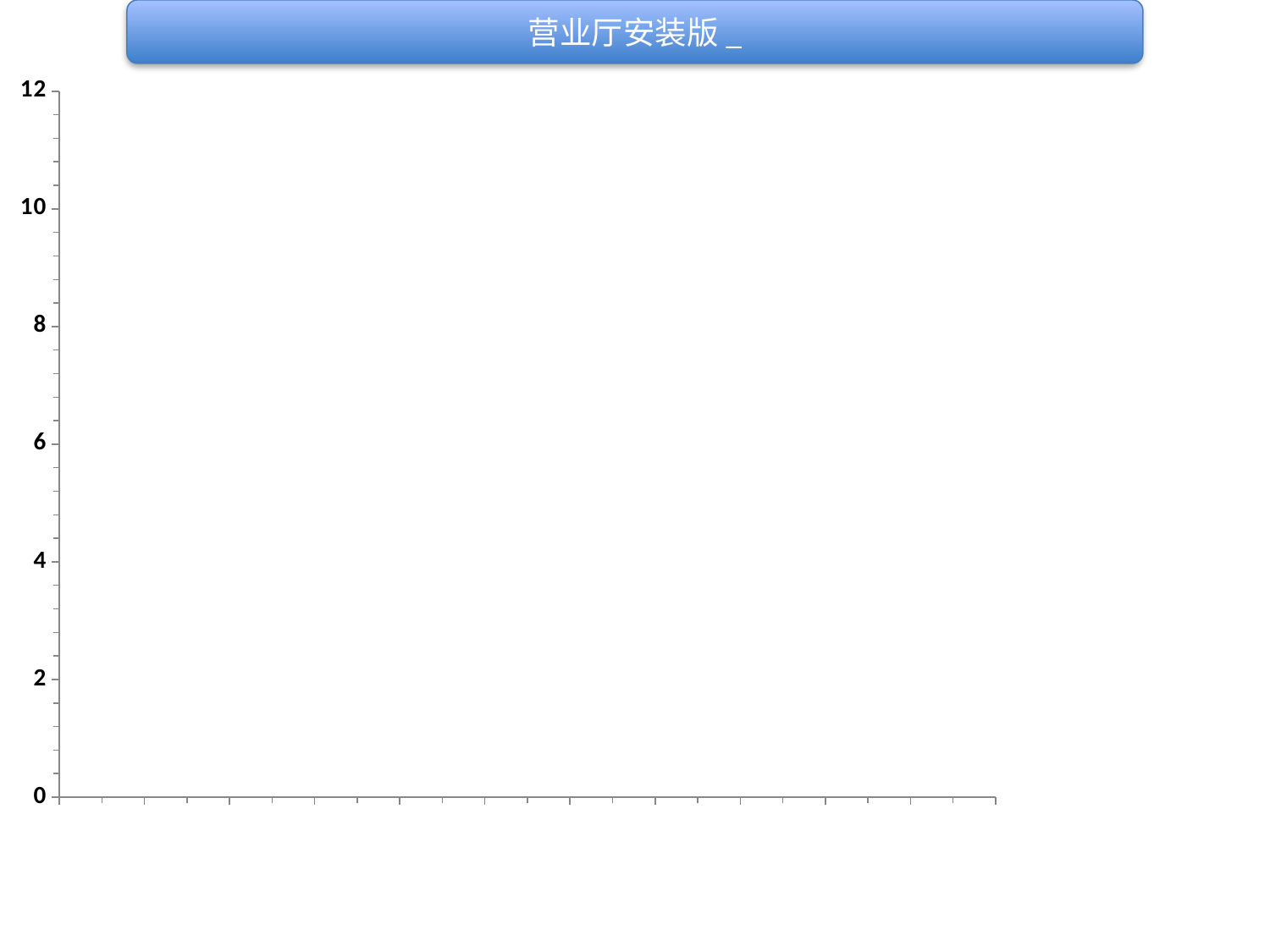

营业厅安装版_

### Chart

| Category | uv |
|---|---|